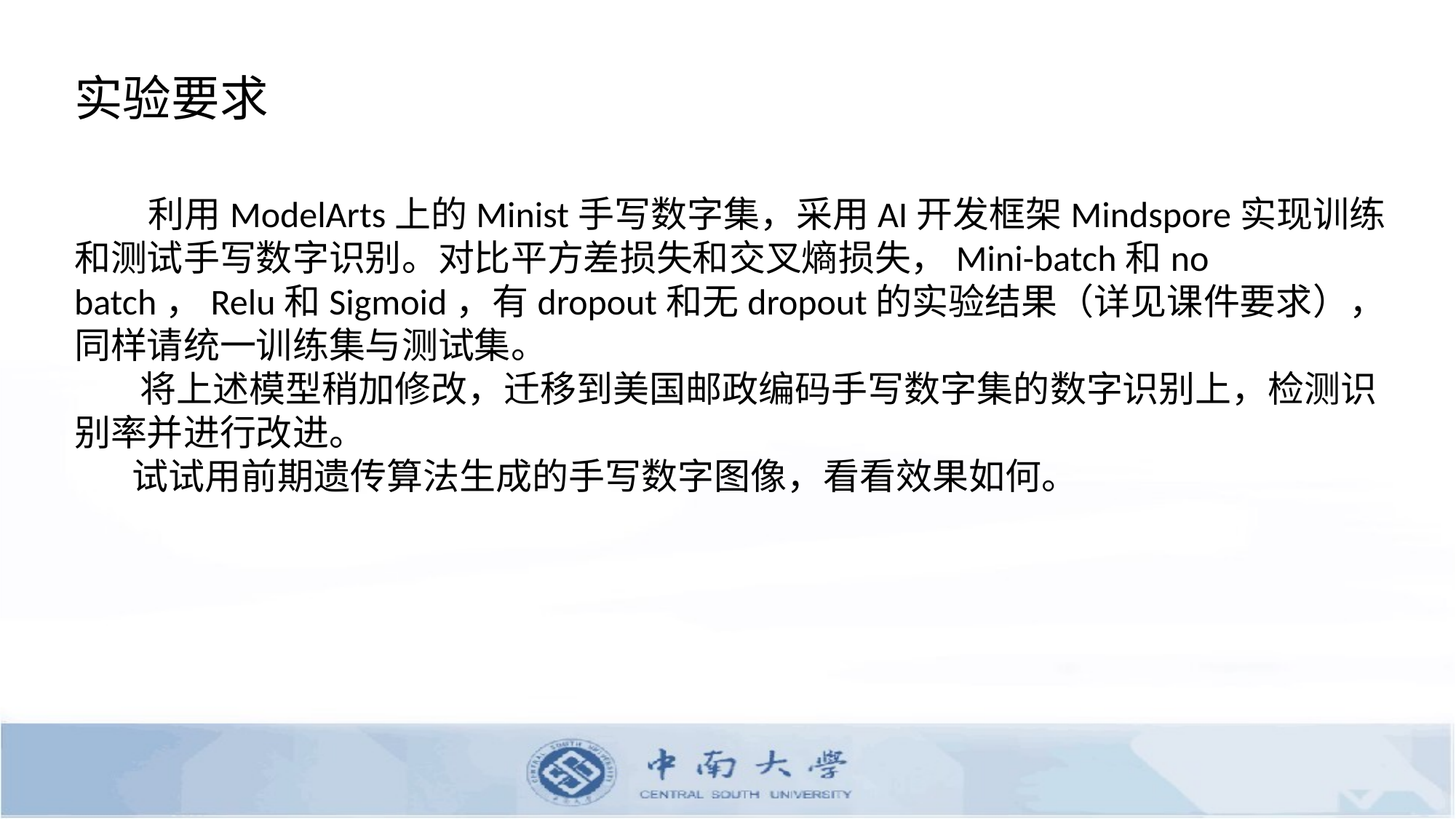

实验要求

        利用ModelArts上的Minist手写数字集，采用AI开发框架Mindspore实现训练和测试手写数字识别。对比平方差损失和交叉熵损失，Mini-batch和no batch，Relu和Sigmoid，有dropout和无dropout的实验结果（详见课件要求），同样请统一训练集与测试集。
       将上述模型稍加修改，迁移到美国邮政编码手写数字集的数字识别上，检测识别率并进行改进。
      试试用前期遗传算法生成的手写数字图像，看看效果如何。